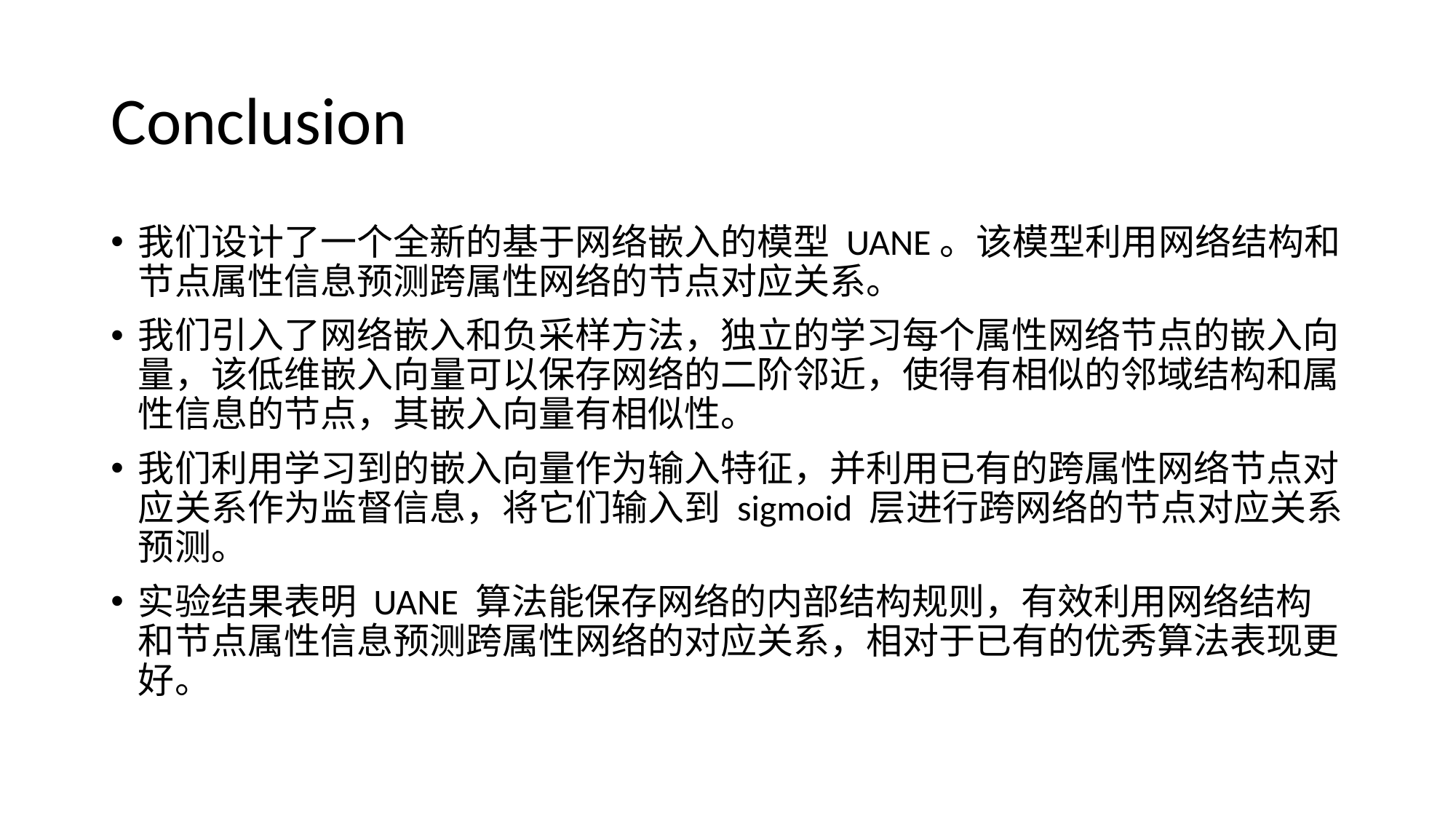

# Conclusion
我们设计了一个全新的基于网络嵌入的模型 UANE。该模型利用网络结构和节点属性信息预测跨属性网络的节点对应关系。
我们引入了网络嵌入和负采样方法，独立的学习每个属性网络节点的嵌入向量，该低维嵌入向量可以保存网络的二阶邻近，使得有相似的邻域结构和属性信息的节点，其嵌入向量有相似性。
我们利用学习到的嵌入向量作为输入特征，并利用已有的跨属性网络节点对应关系作为监督信息，将它们输入到 sigmoid 层进行跨网络的节点对应关系预测。
实验结果表明 UANE 算法能保存网络的内部结构规则，有效利用网络结构和节点属性信息预测跨属性网络的对应关系，相对于已有的优秀算法表现更好。